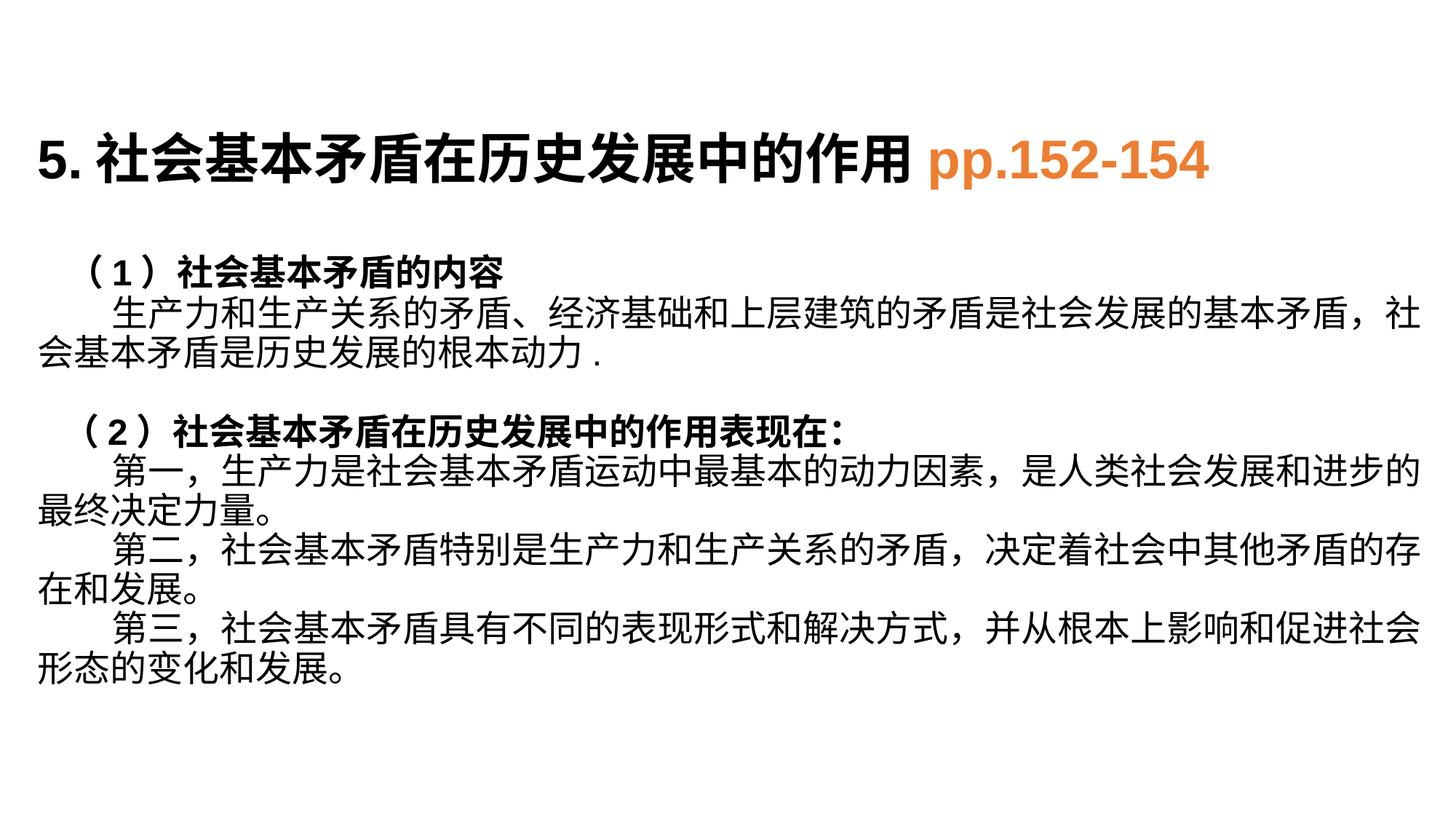

5.社会基本矛盾在历史发展中的作用pp.152-154

  （1）社会基本矛盾的内容
        生产力和生产关系的矛盾、经济基础和上层建筑的矛盾是社会发展的基本矛盾，社会基本矛盾是历史发展的根本动力.

  （2）社会基本矛盾在历史发展中的作用表现在：
        第一，生产力是社会基本矛盾运动中最基本的动力因素，是人类社会发展和进步的最终决定力量。
        第二，社会基本矛盾特别是生产力和生产关系的矛盾，决定着社会中其他矛盾的存在和发展。
        第三，社会基本矛盾具有不同的表现形式和解决方式，并从根本上影响和促进社会形态的变化和发展。